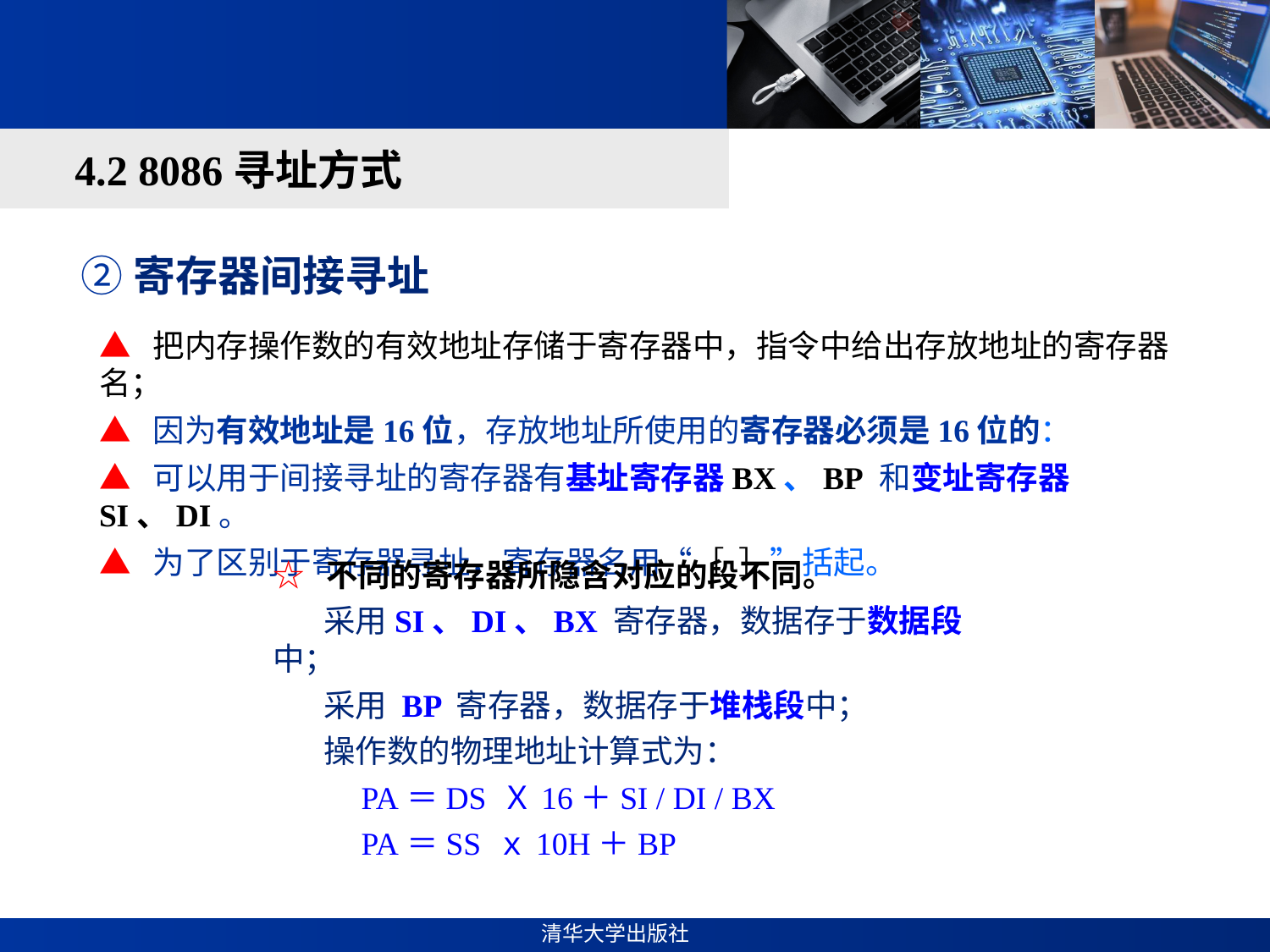

#
4.2 8086寻址方式

②寄存器间接寻址
▲  把内存操作数的有效地址存储于寄存器中，指令中给出存放地址的寄存器名；
▲  因为有效地址是16位，存放地址所使用的寄存器必须是16位的：
▲  可以用于间接寻址的寄存器有基址寄存器BX、BP 和变址寄存器 SI、DI。
▲  为了区别于寄存器寻址，寄存器名用“［  ］”括起。
☆  不同的寄存器所隐含对应的段不同。
      采用SI、DI、BX 寄存器，数据存于数据段中；
      采用 BP 寄存器，数据存于堆栈段中；
      操作数的物理地址计算式为：
           PA＝DS Ｘ16＋SI / DI / BX
           PA＝SS ｘ10H＋BP